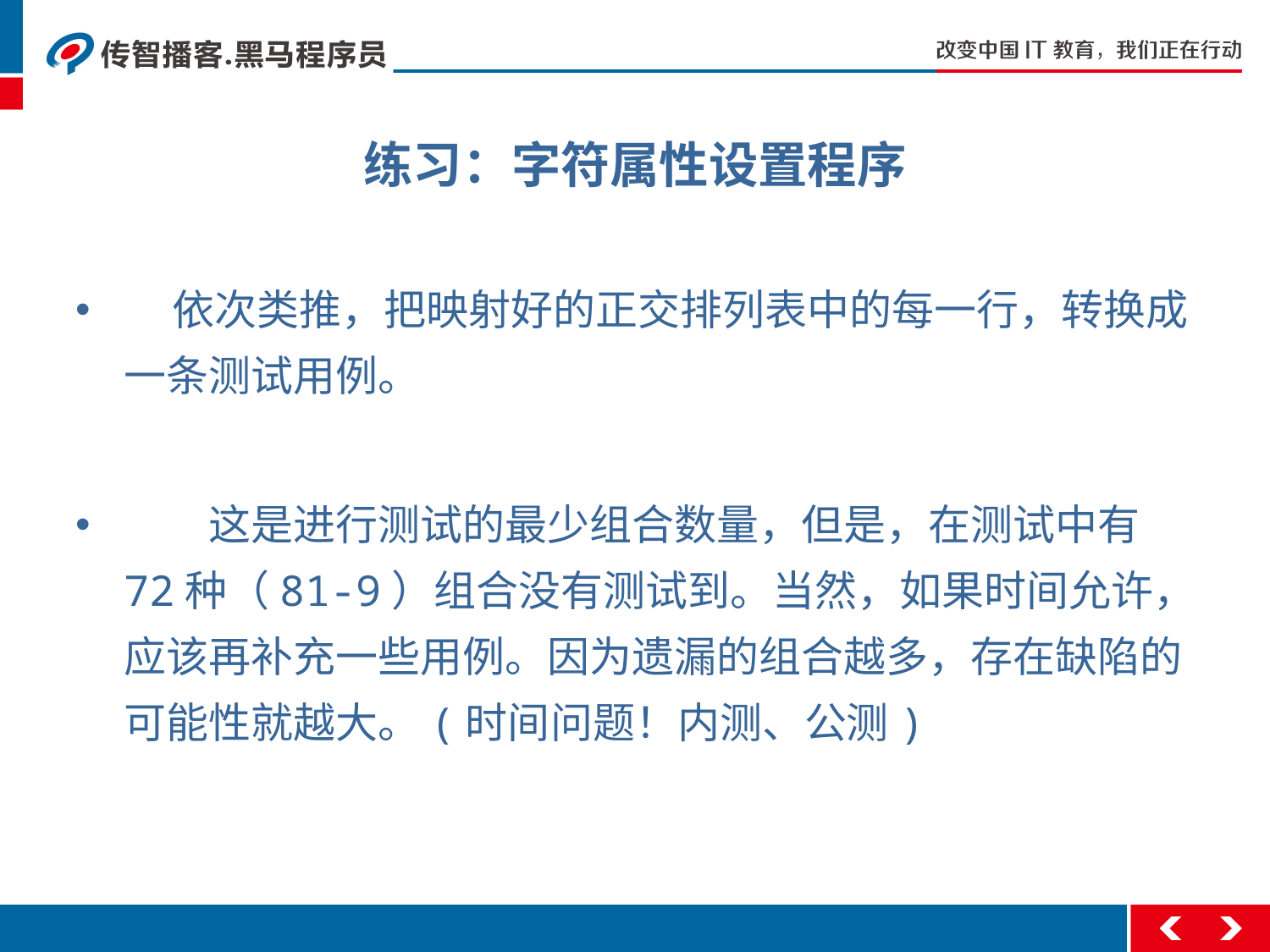

# 练习：字符属性设置程序
    依次类推，把映射好的正交排列表中的每一行，转换成一条测试用例。

　　这是进行测试的最少组合数量，但是，在测试中有72种（81-9）组合没有测试到。当然，如果时间允许，应该再补充一些用例。因为遗漏的组合越多，存在缺陷的可能性就越大。(时间问题！内测、公测)